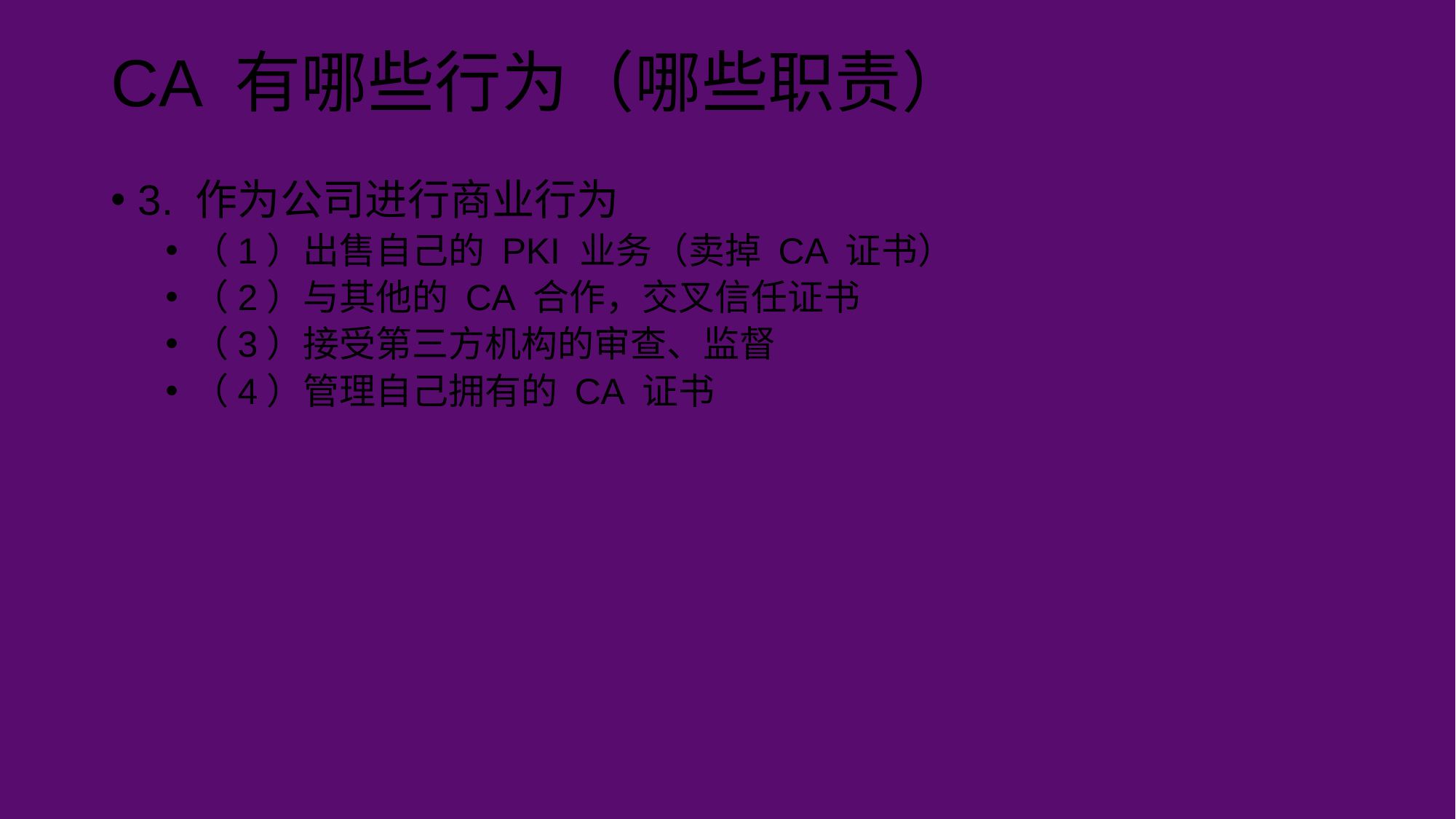

# CA 有哪些行为（哪些职责）
3. 作为公司进行商业行为
（1）出售自己的 PKI 业务（卖掉 CA 证书）
（2）与其他的 CA 合作，交叉信任证书
（3）接受第三方机构的审查、监督
（4）管理自己拥有的 CA 证书